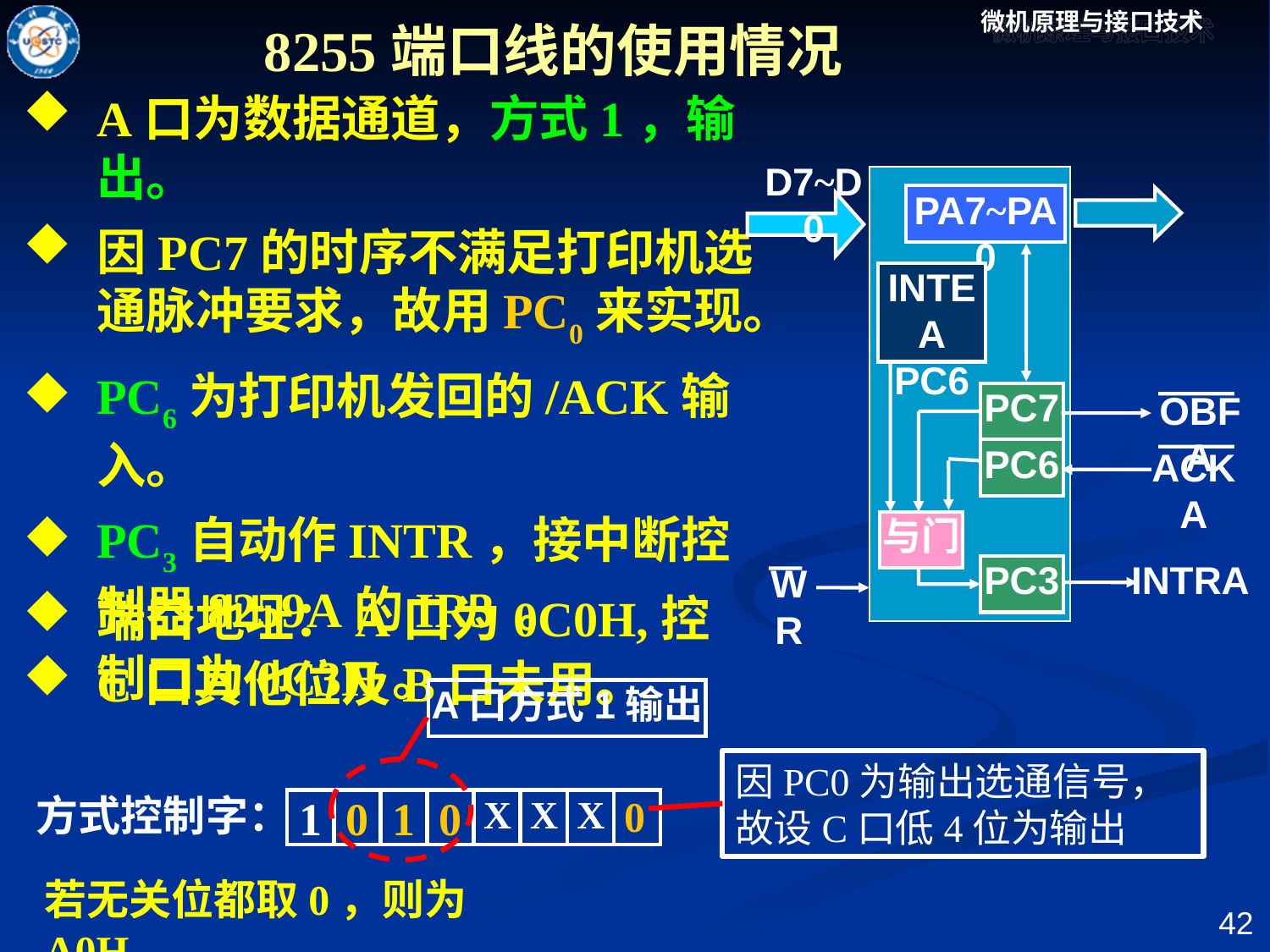

8255端口线的使用情况
A口为数据通道，方式1，输出。
因PC7的时序不满足打印机选通脉冲要求，故用PC0来实现。
PC6为打印机发回的/ACK输入。
PC3自动作INTR，接中断控制器8259A的IR3 。
C口其他位及B口未用。
D7~D0

PA7~PA0

INTEA
PC6

PC7
OBFA

PC6
ACKA

与门
PC3
INTRA
WR

端口地址：A口为0C0H,控制口为0C3H。
A口方式1输出
因PC0为输出选通信号，故设C口低4位为输出

方式控制字：
1
0
1
0
 X
 X
 X
 0
若无关位都取0，则为A0H